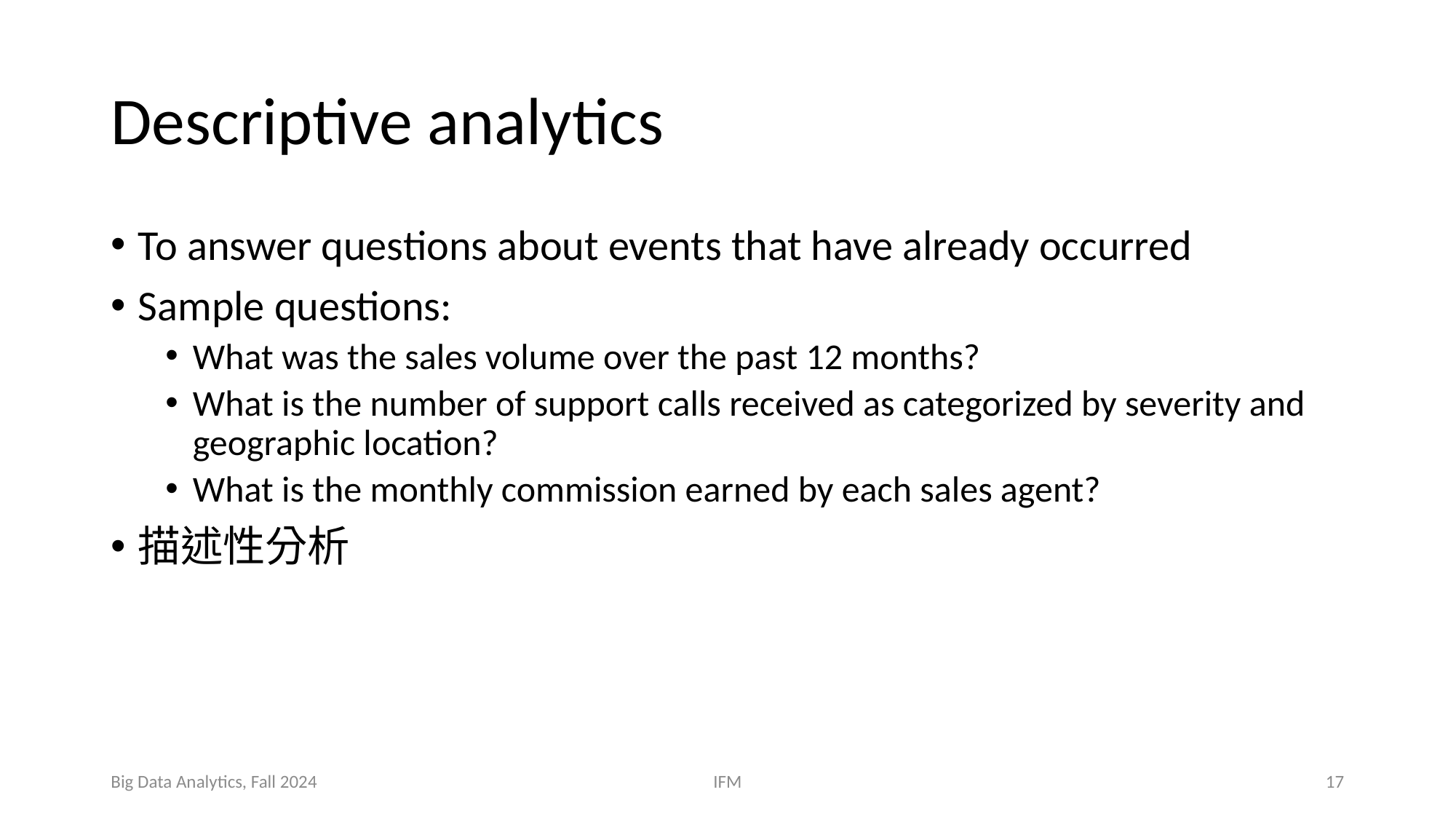

# Descriptive analytics
To answer questions about events that have already occurred
Sample questions:
What was the sales volume over the past 12 months?
What is the number of support calls received as categorized by severity and geographic location?
What is the monthly commission earned by each sales agent?
描述性分析

Big Data Analytics, Fall 2024
IFM
17